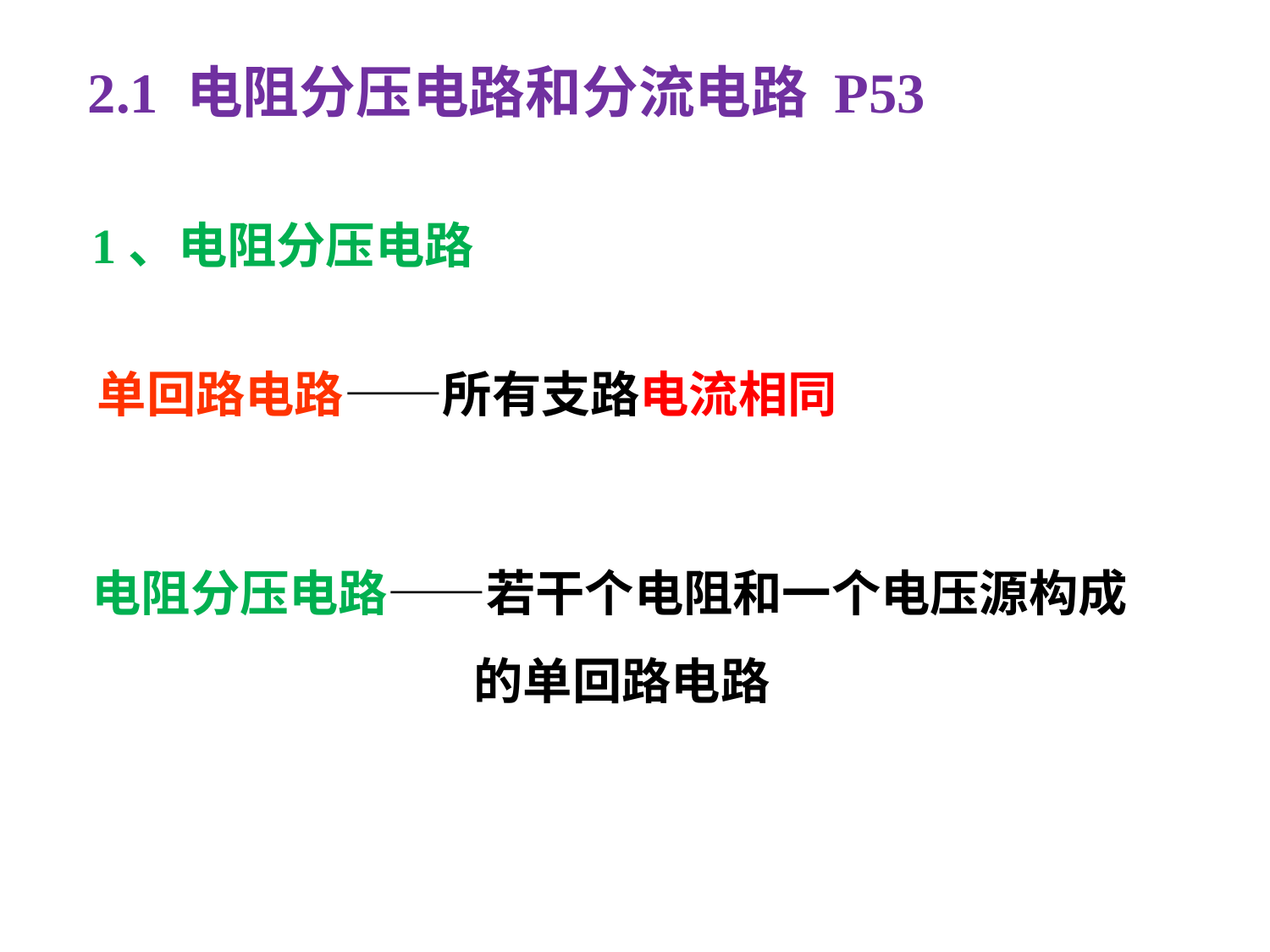

2.1 电阻分压电路和分流电路 P53
1、电阻分压电路
单回路电路——所有支路电流相同
电阻分压电路——若干个电阻和一个电压源构成
                                 的单回路电路